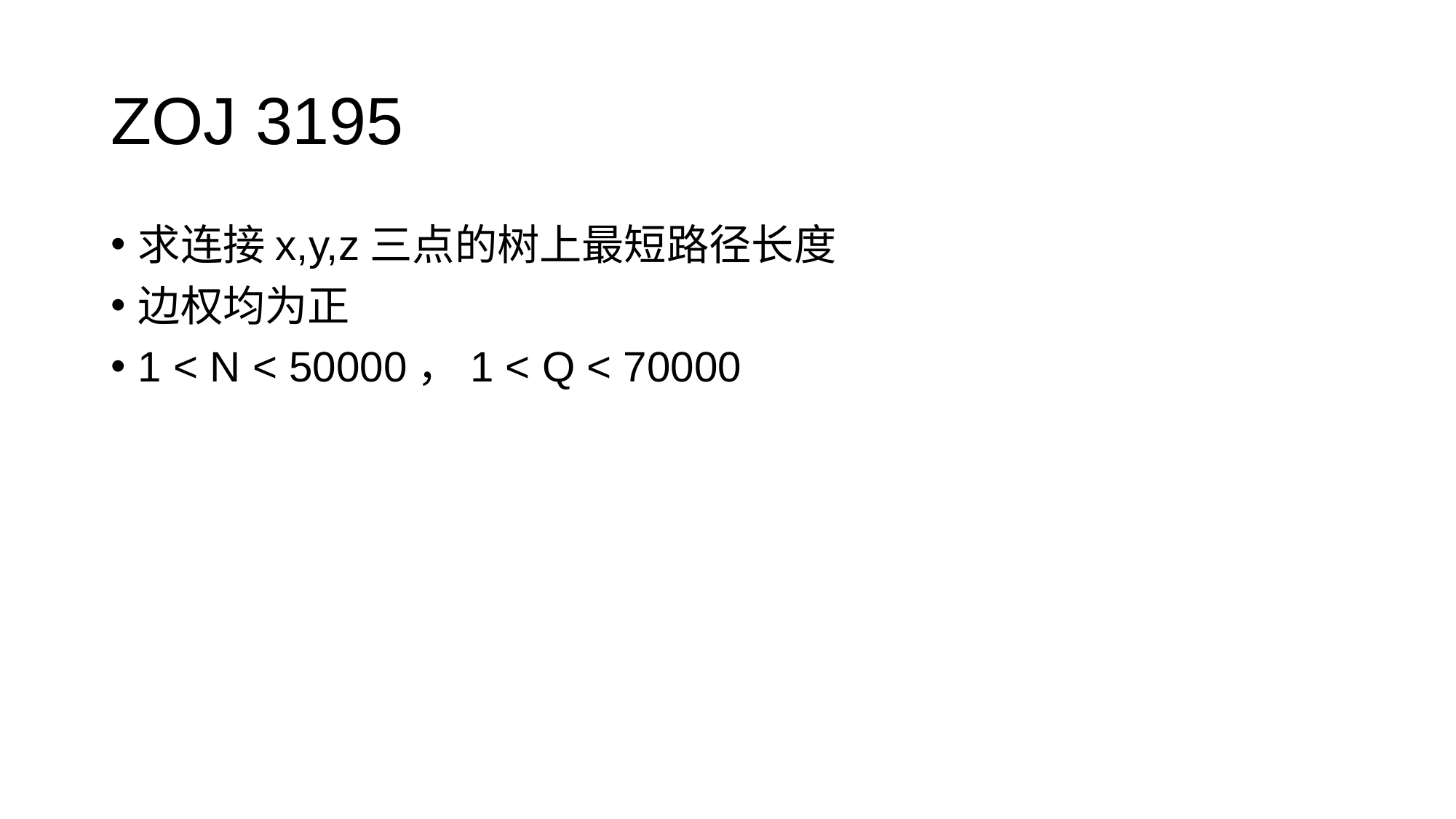

# ZOJ 3195
求连接x,y,z三点的树上最短路径长度
边权均为正
1 < N < 50000，1 < Q < 70000